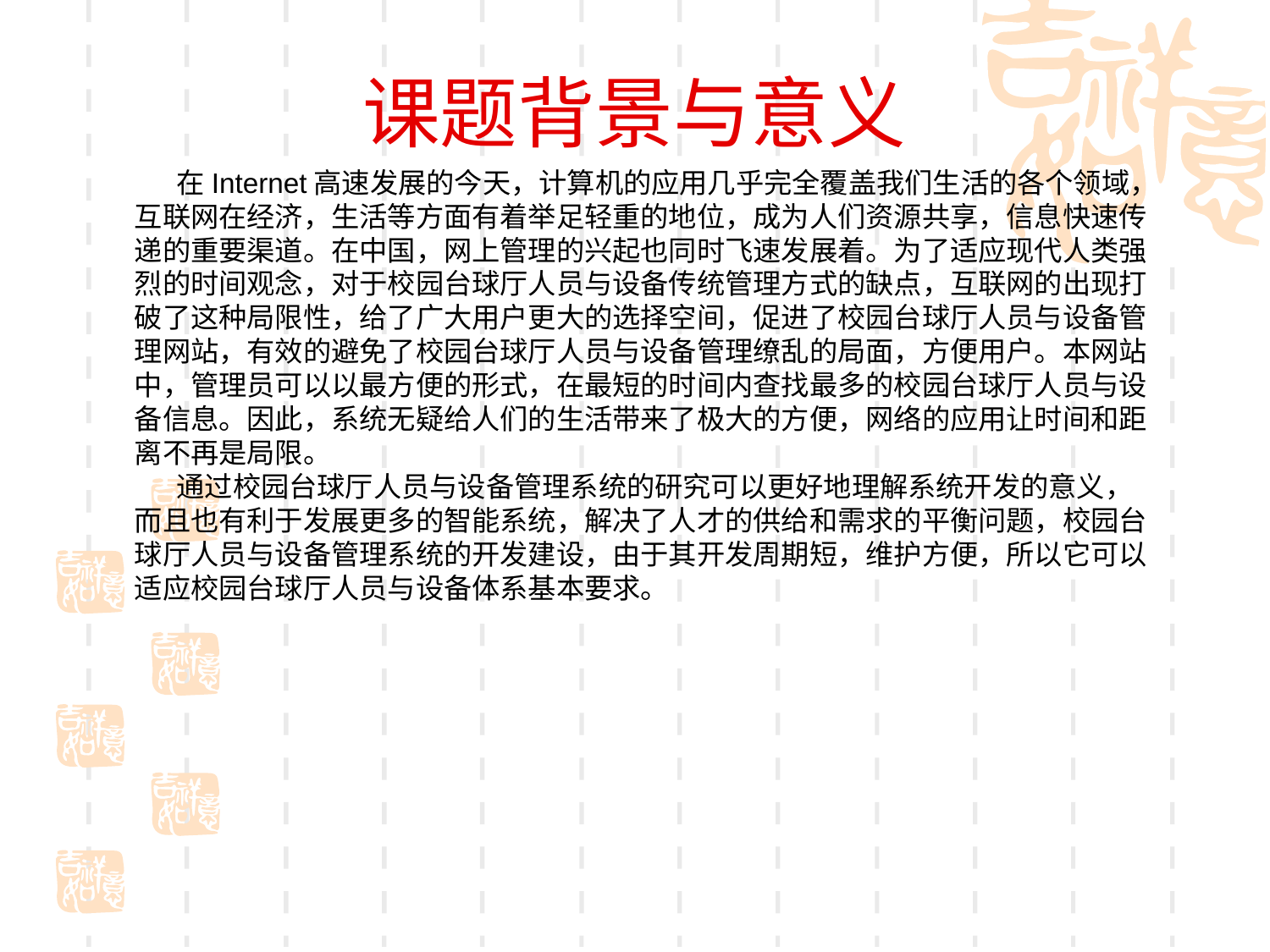

# 课题背景与意义
在Internet高速发展的今天，计算机的应用几乎完全覆盖我们生活的各个领域，互联网在经济，生活等方面有着举足轻重的地位，成为人们资源共享，信息快速传递的重要渠道。在中国，网上管理的兴起也同时飞速发展着。为了适应现代人类强烈的时间观念，对于校园台球厅人员与设备传统管理方式的缺点，互联网的出现打破了这种局限性，给了广大用户更大的选择空间，促进了校园台球厅人员与设备管理网站，有效的避免了校园台球厅人员与设备管理缭乱的局面，方便用户。本网站中，管理员可以以最方便的形式，在最短的时间内查找最多的校园台球厅人员与设备信息。因此，系统无疑给人们的生活带来了极大的方便，网络的应用让时间和距离不再是局限。
通过校园台球厅人员与设备管理系统的研究可以更好地理解系统开发的意义，而且也有利于发展更多的智能系统，解决了人才的供给和需求的平衡问题，校园台球厅人员与设备管理系统的开发建设，由于其开发周期短，维护方便，所以它可以适应校园台球厅人员与设备体系基本要求。